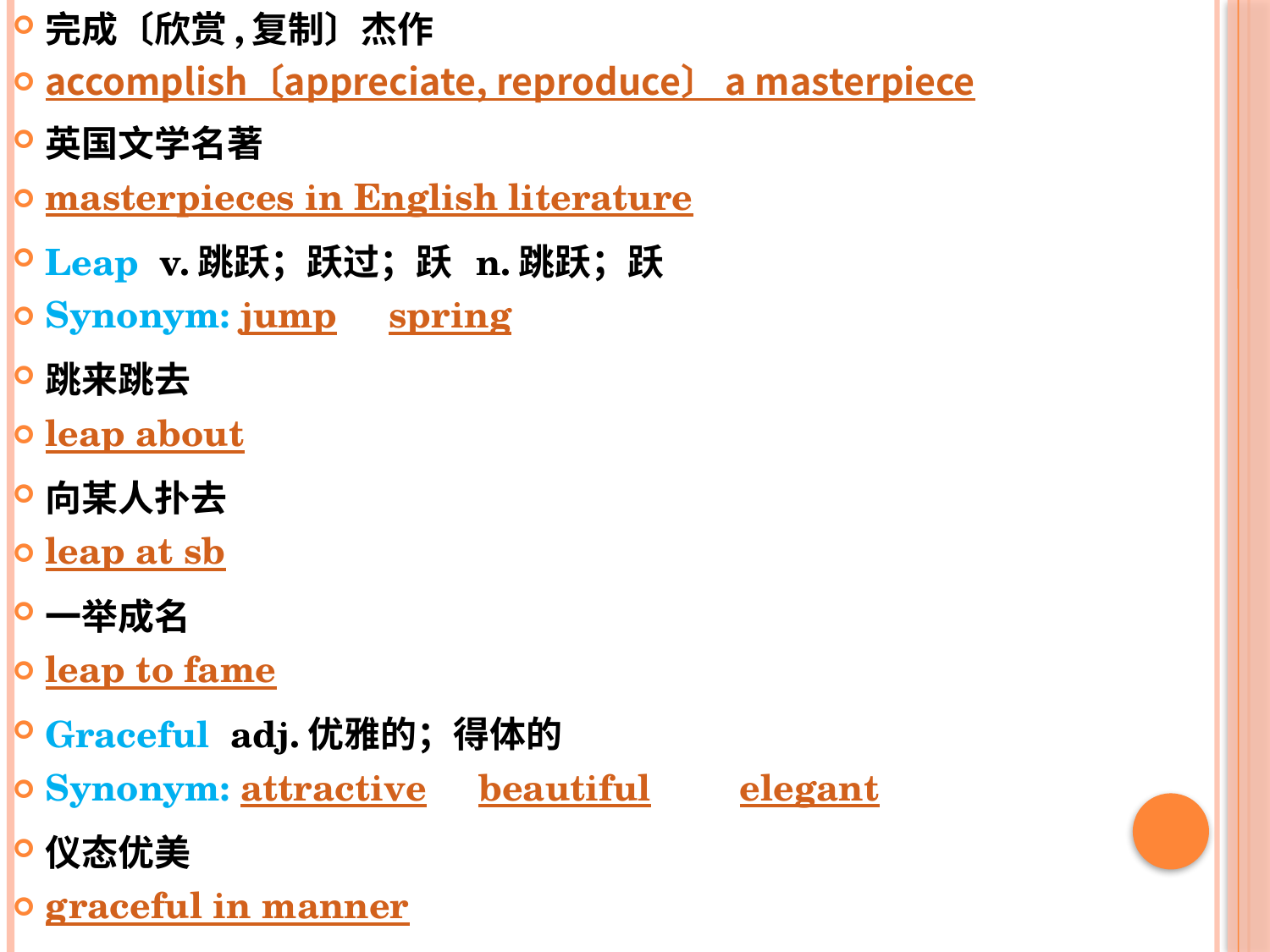

完成〔欣赏,复制〕杰作
accomplish〔appreciate, reproduce〕 a masterpiece
英国文学名著
masterpieces in English literature
Leap  v.跳跃；跃过；跃  n.跳跃；跃
Synonym: jump　 spring
跳来跳去
leap about
向某人扑去
leap at sb
一举成名
leap to fame
Graceful  adj.优雅的；得体的
Synonym: attractive　 beautiful　　 elegant
仪态优美
graceful in manner